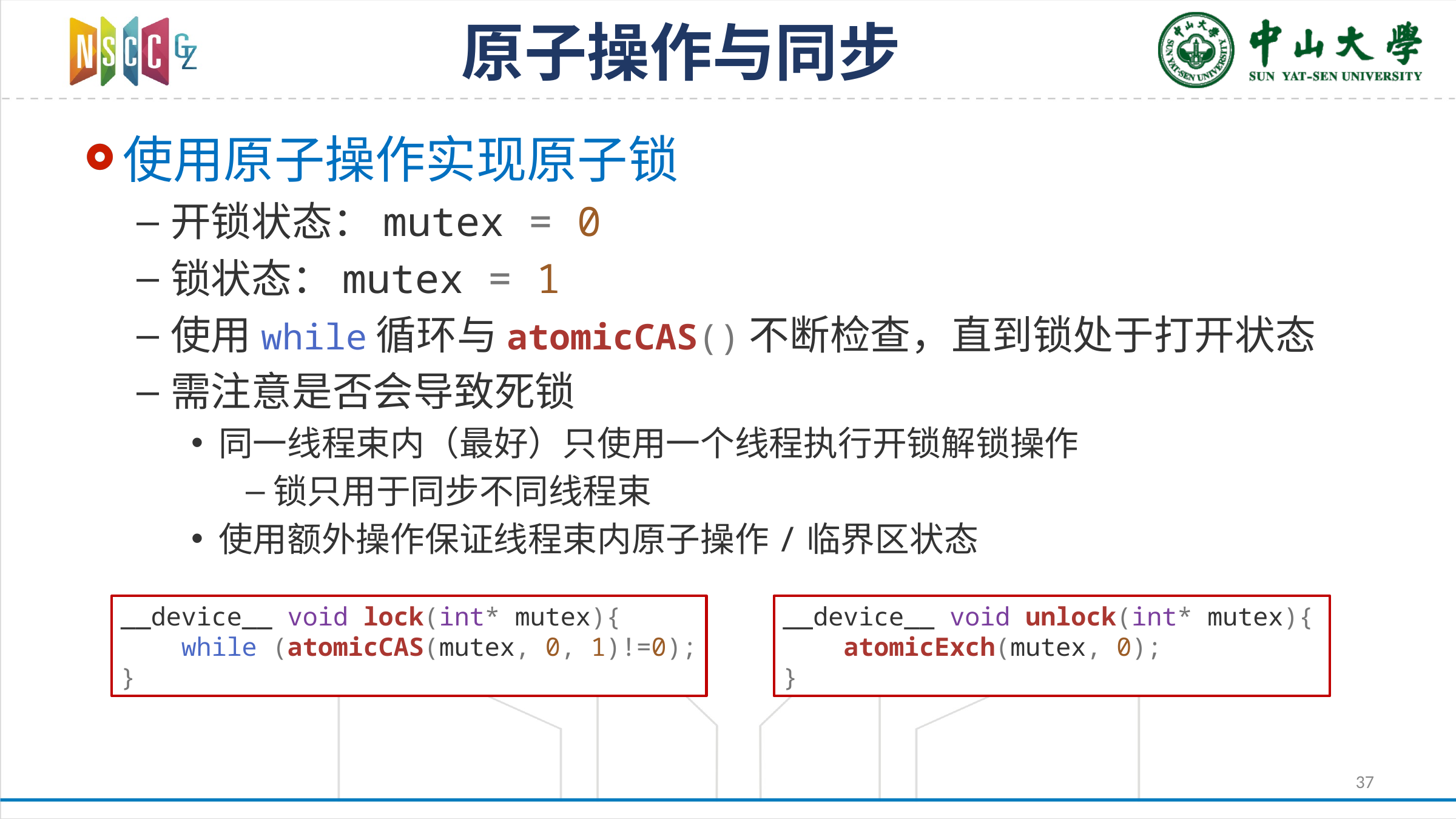

# 原子操作与同步
使用原子操作实现原子锁
开锁状态：mutex = 0
锁状态：mutex = 1
使用while循环与atomicCAS()不断检查，直到锁处于打开状态
需注意是否会导致死锁
同一线程束内（最好）只使用一个线程执行开锁解锁操作
锁只用于同步不同线程束
使用额外操作保证线程束内原子操作/临界区状态

__device__ void lock(int* mutex){
    while (atomicCAS(mutex, 0, 1)!=0);
}
__device__ void unlock(int* mutex){
    atomicExch(mutex, 0);
}
37